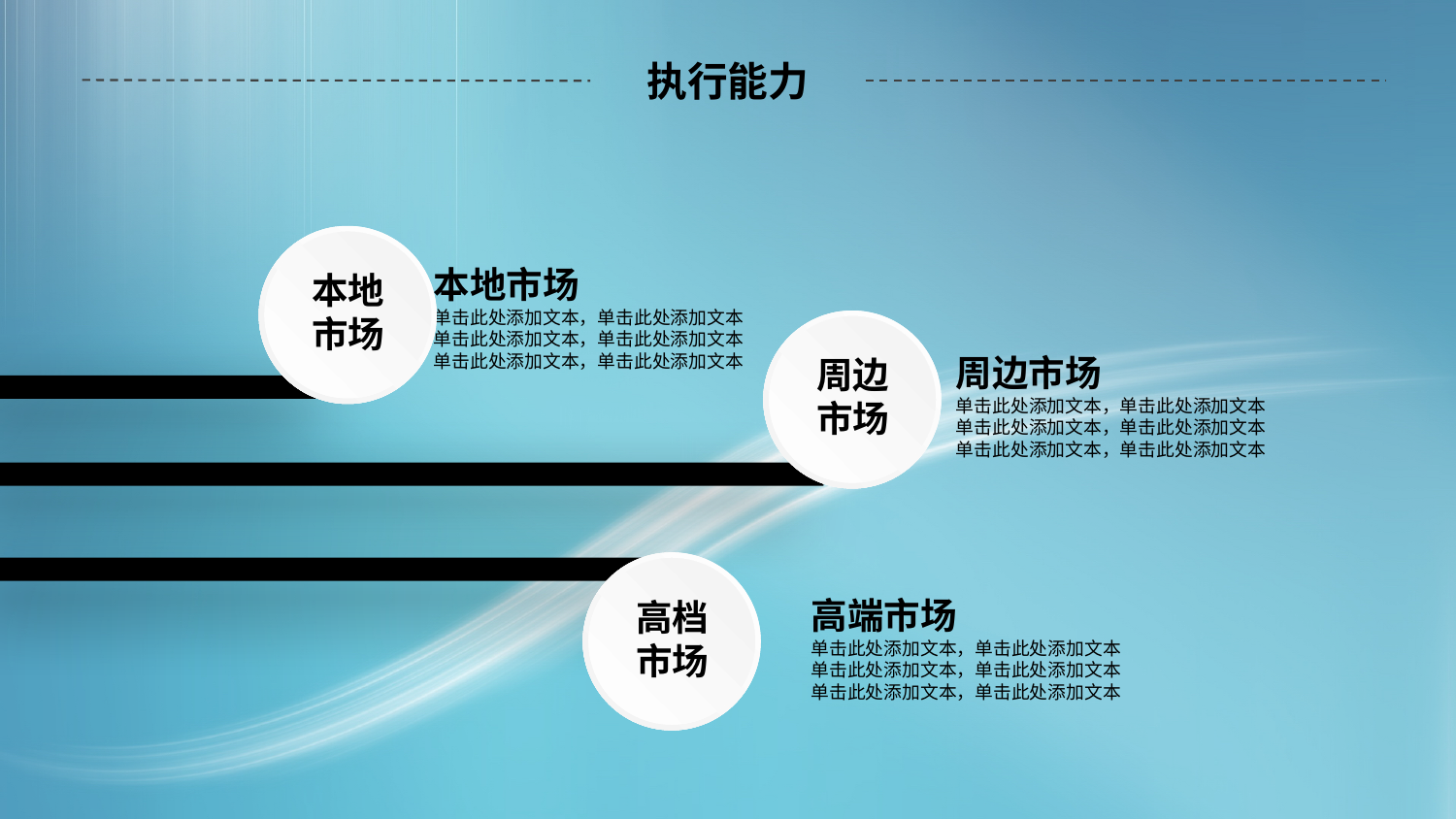

# 执行能力

本地
市场
本地市场
单击此处添加文本，单击此处添加文本
单击此处添加文本，单击此处添加文本
单击此处添加文本，单击此处添加文本

周边
市场
周边市场
单击此处添加文本，单击此处添加文本
单击此处添加文本，单击此处添加文本
单击此处添加文本，单击此处添加文本

高档
市场

高端市场
单击此处添加文本，单击此处添加文本
单击此处添加文本，单击此处添加文本
单击此处添加文本，单击此处添加文本